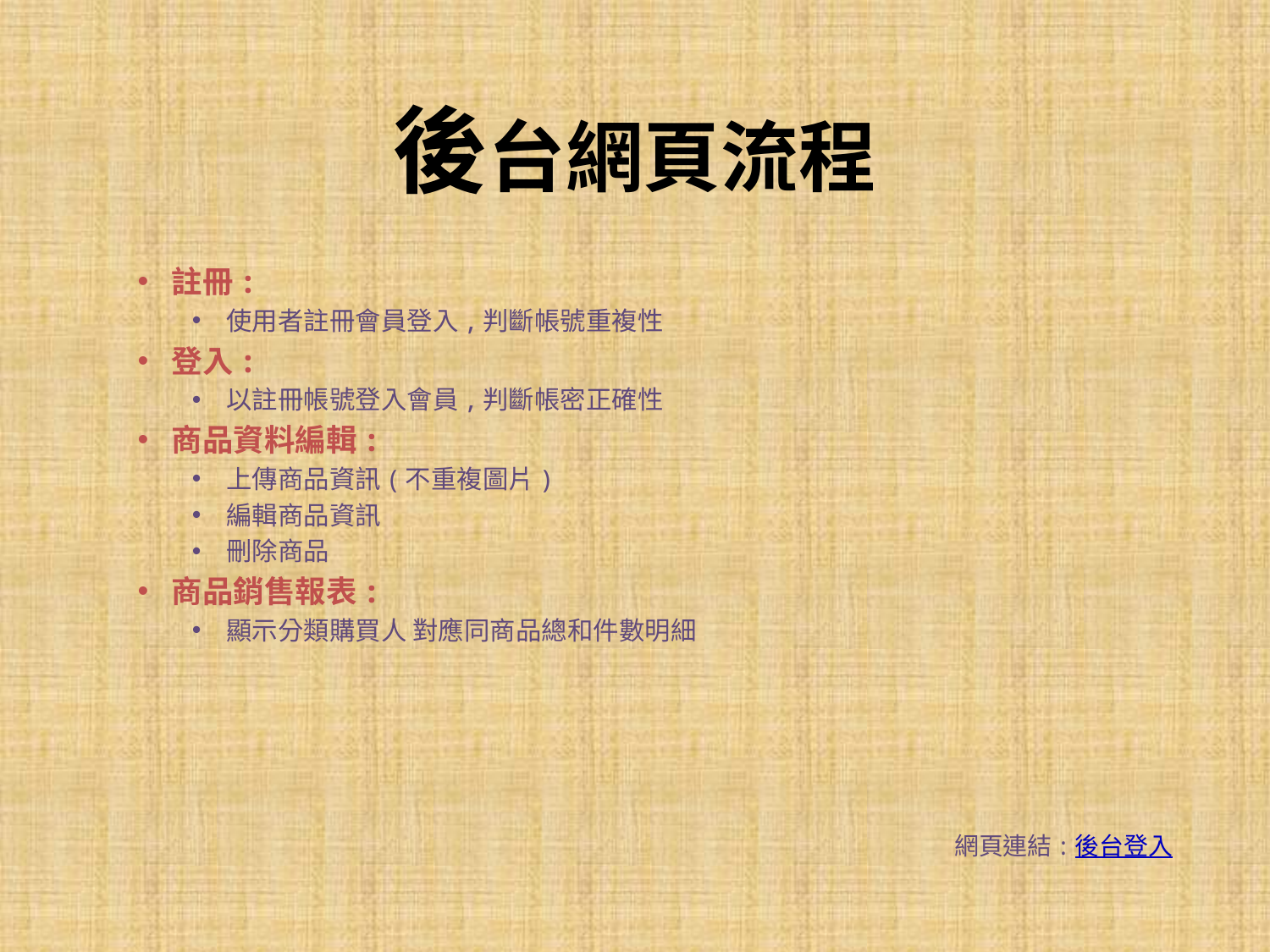

# 後台網頁流程
註冊:
使用者註冊會員登入,判斷帳號重複性
登入:
以註冊帳號登入會員,判斷帳密正確性
商品資料編輯:
上傳商品資訊(不重複圖片)
編輯商品資訊
刪除商品
商品銷售報表:
顯示分類購買人 對應同商品總和件數明細

網頁連結:後台登入